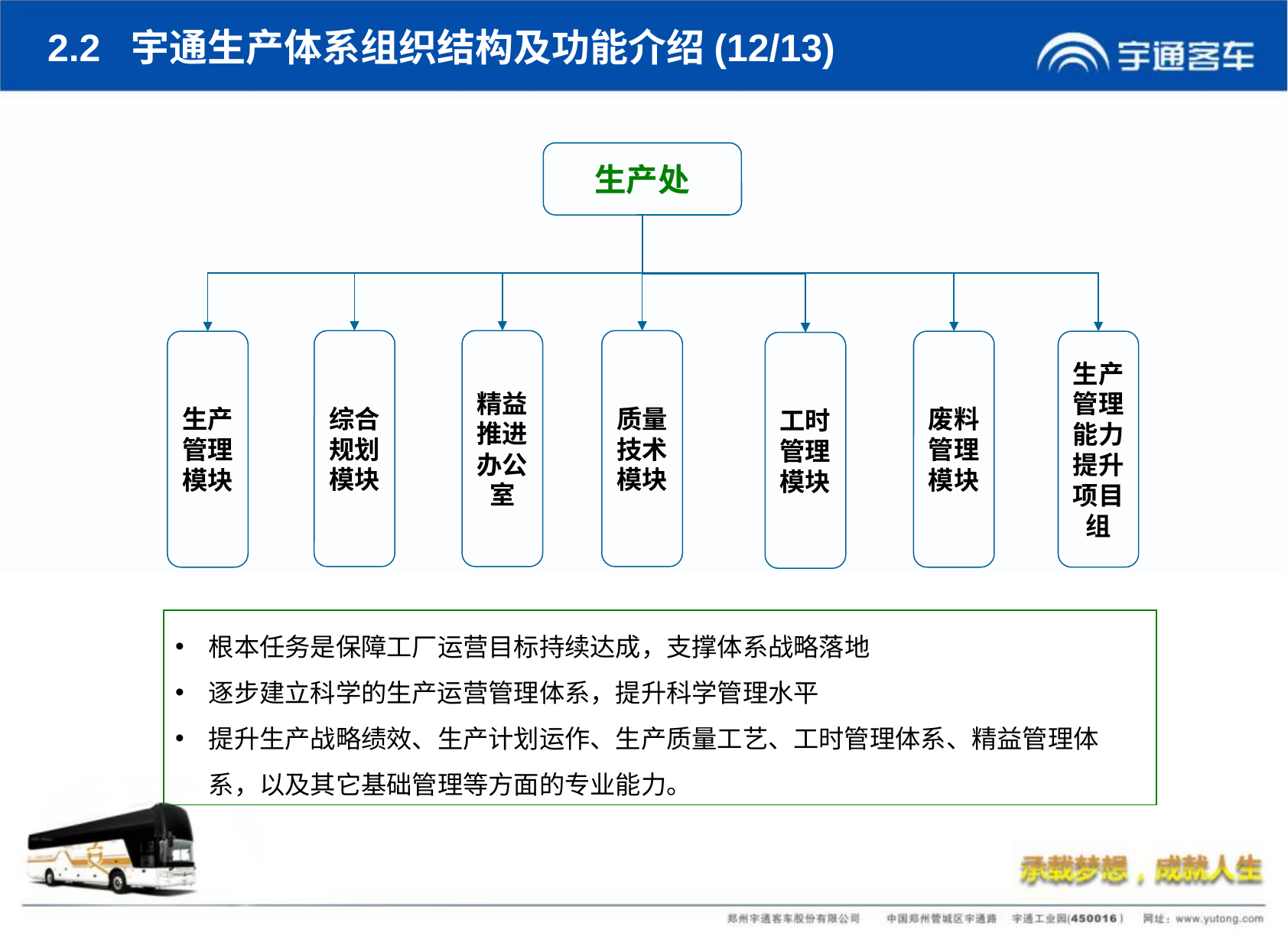

2.2  宇通生产体系组织结构及功能介绍(12/13)

生产处
综合规划模块
精益推进办公室
质量技术模块
生产管理模块
废料管理模块
生产管理能力提升项目组
工时管理模块
根本任务是保障工厂运营目标持续达成，支撑体系战略落地
逐步建立科学的生产运营管理体系，提升科学管理水平
提升生产战略绩效、生产计划运作、生产质量工艺、工时管理体系、精益管理体系，以及其它基础管理等方面的专业能力。